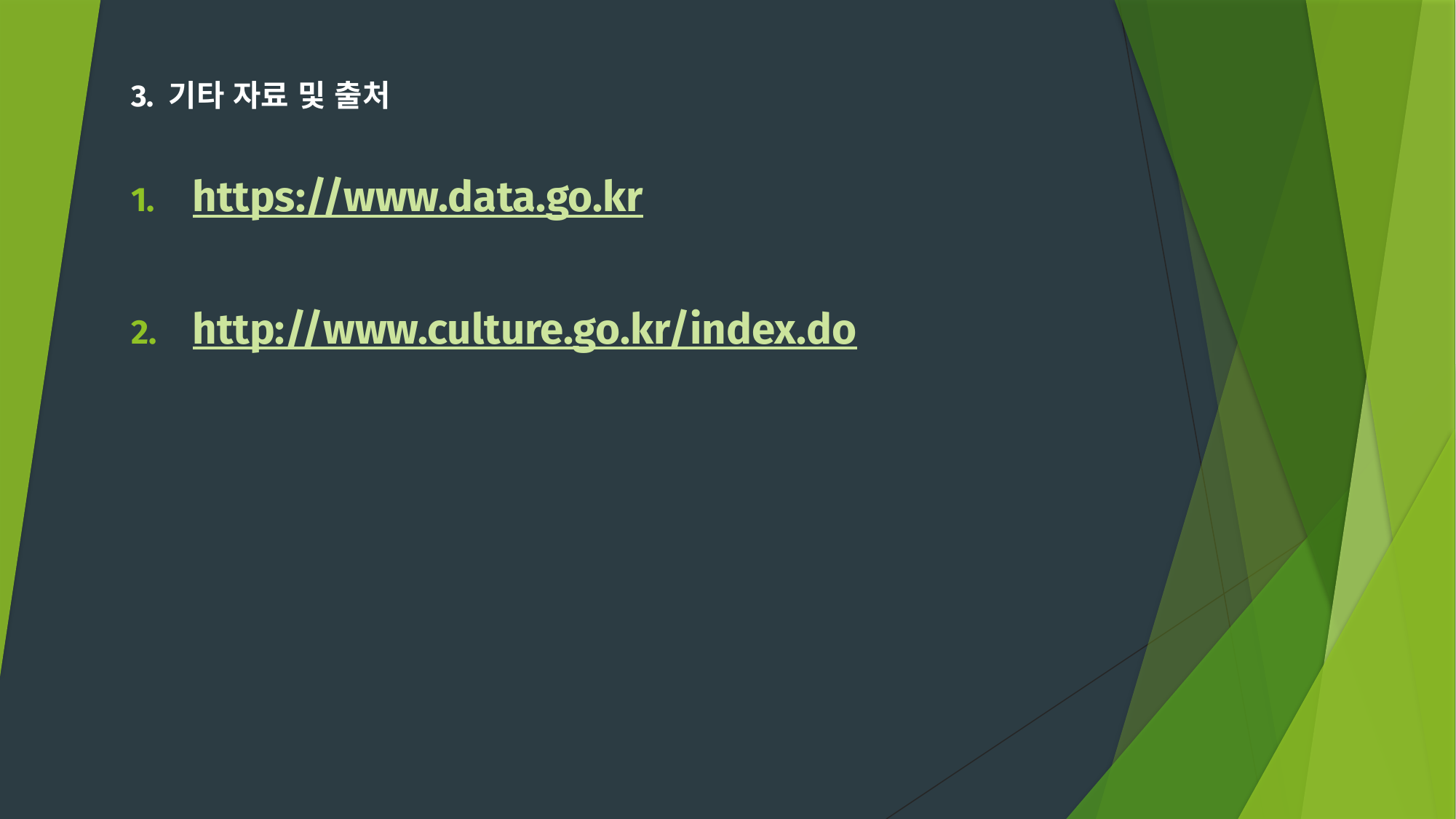

# 3. 기타 자료 및 출처
https://www.data.go.kr

http://www.culture.go.kr/index.do